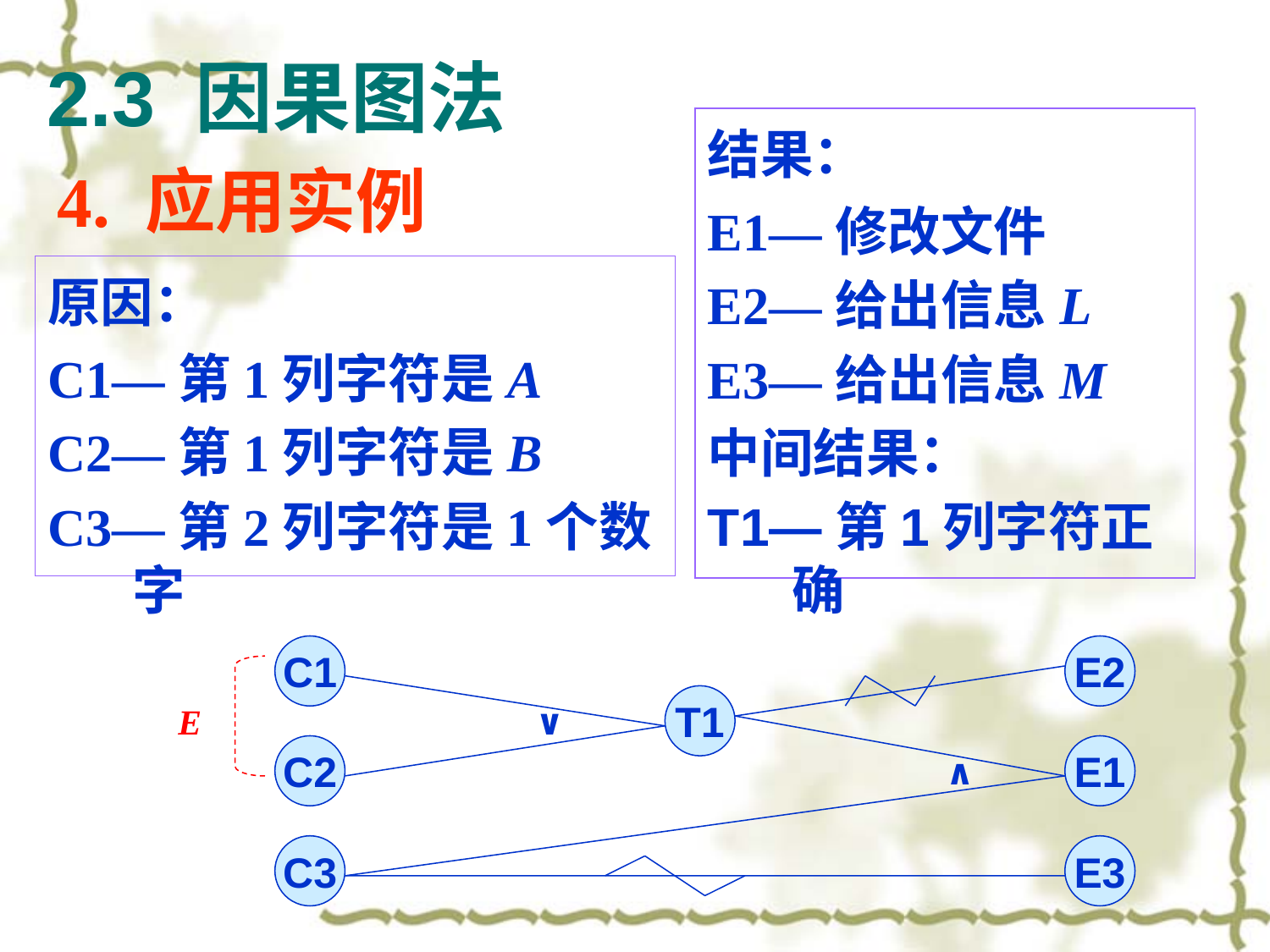

# 2.3 因果图法
结果：
E1—修改文件
E2—给出信息L
E3—给出信息M
中间结果：
T1—第1列字符正确
4. 应用实例
原因：
C1—第1列字符是A
C2—第1列字符是B
C3—第2列字符是1个数字
C1
E2

T1
E
∨

C2
E1
∧

C3
E3